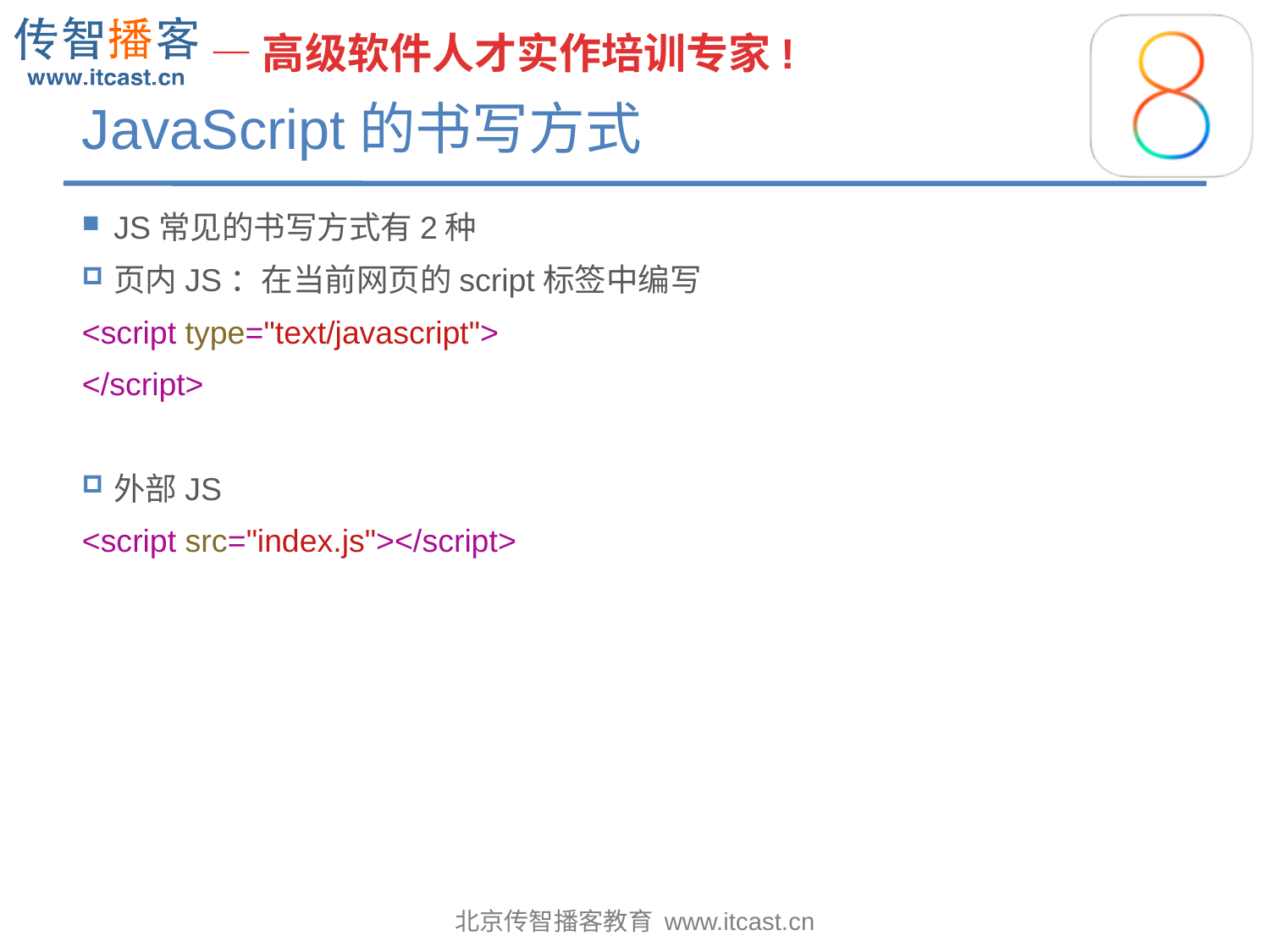

# JavaScript的书写方式
JS常见的书写方式有2种
页内JS：在当前网页的script标签中编写
<script type="text/javascript">
</script>

外部JS
<script src="index.js"></script>